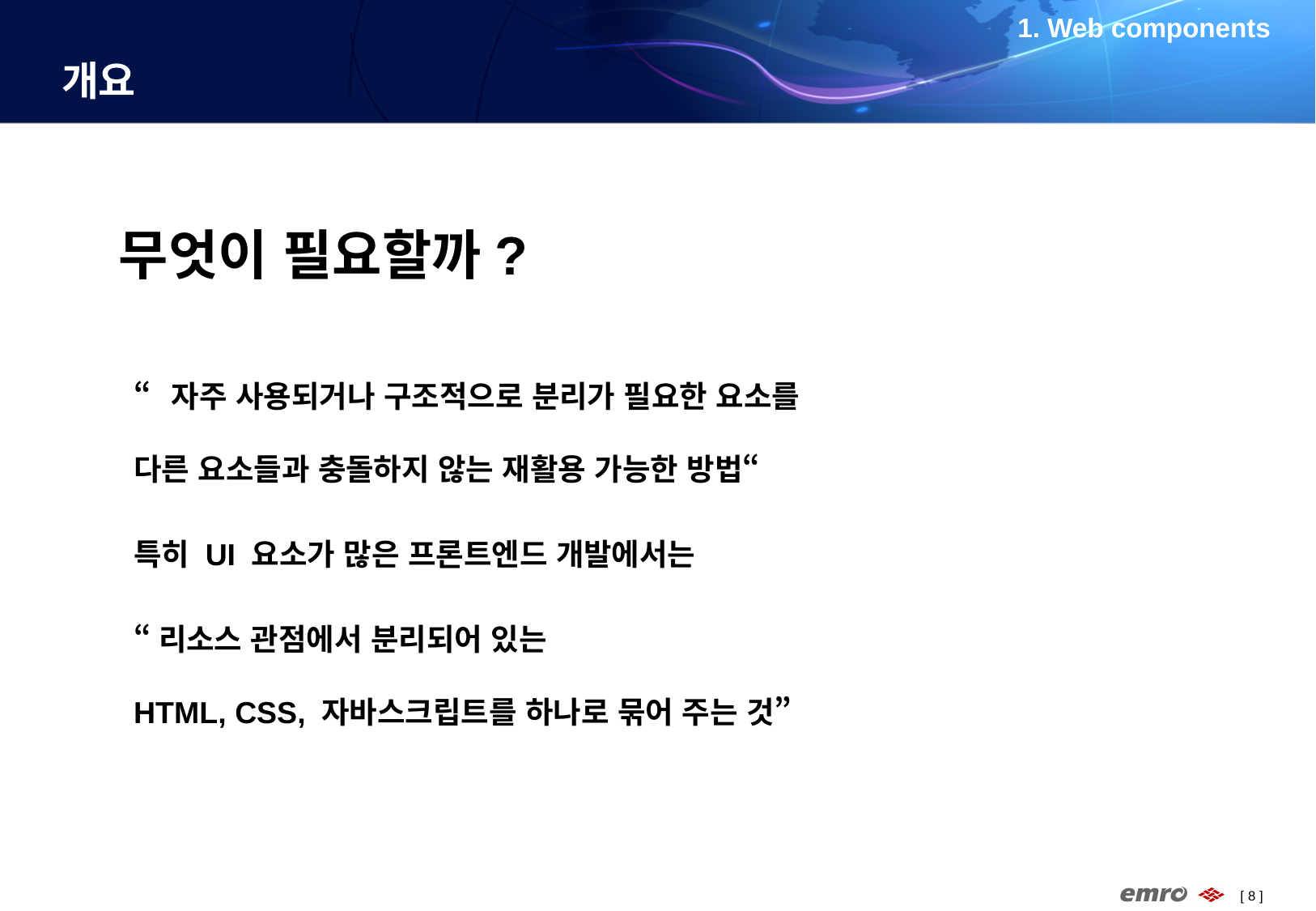

1. Web components
# 개요
무엇이 필요할까?
“자주 사용되거나 구조적으로 분리가 필요한 요소를
다른 요소들과 충돌하지 않는 재활용 가능한 방법“

특히 UI 요소가 많은 프론트엔드 개발에서는

“리소스 관점에서 분리되어 있는
HTML, CSS, 자바스크립트를 하나로 묶어 주는 것”